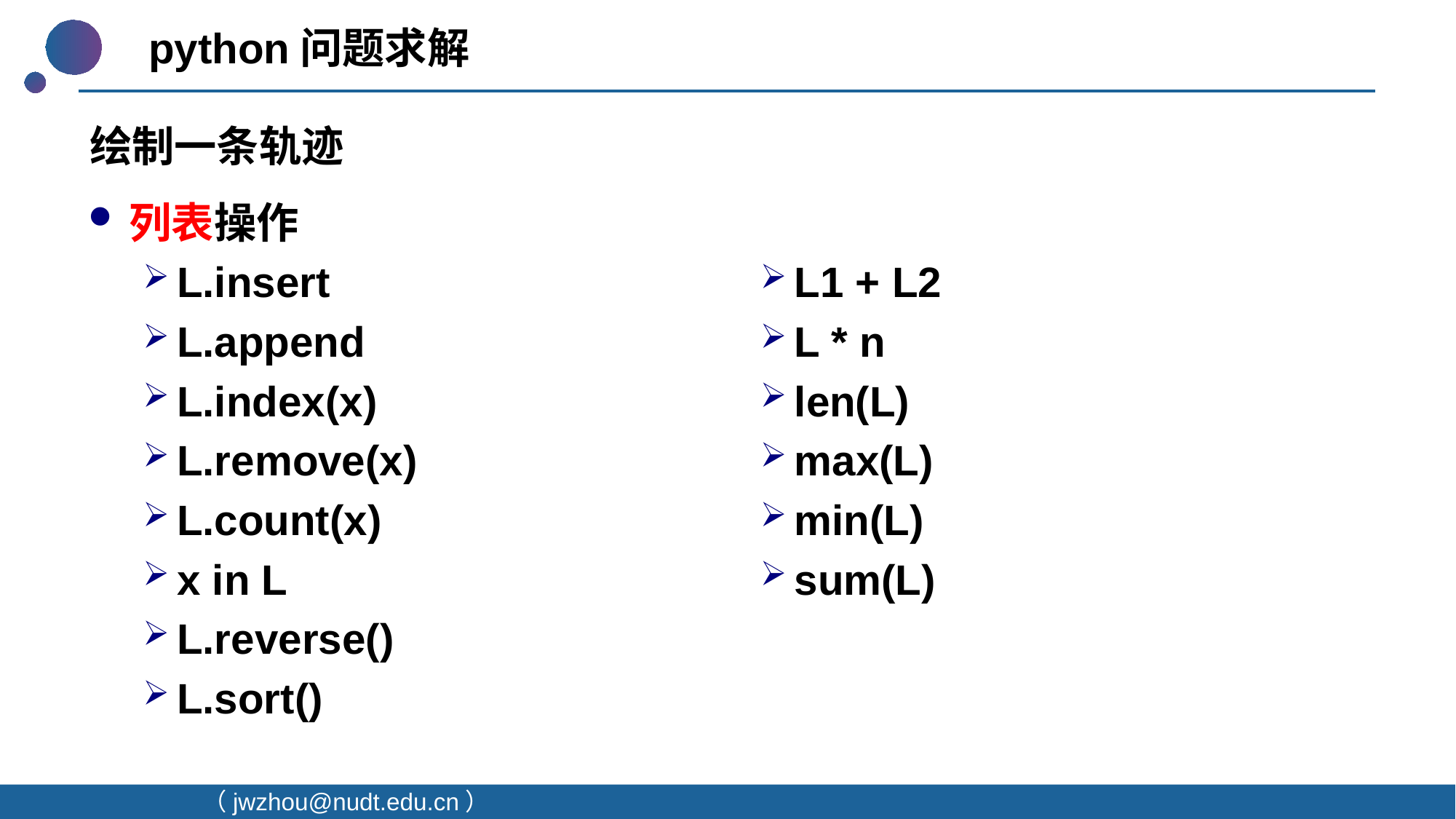

python问题求解

绘制一条轨迹
列表操作
L.insert
L.append
L.index(x)
L.remove(x)
L.count(x)
x in L
L.reverse()
L.sort()

L1 + L2
L * n
len(L)
max(L)
min(L)
sum(L)
制作人：周竞文（jwzhou@nudt.edu.cn）